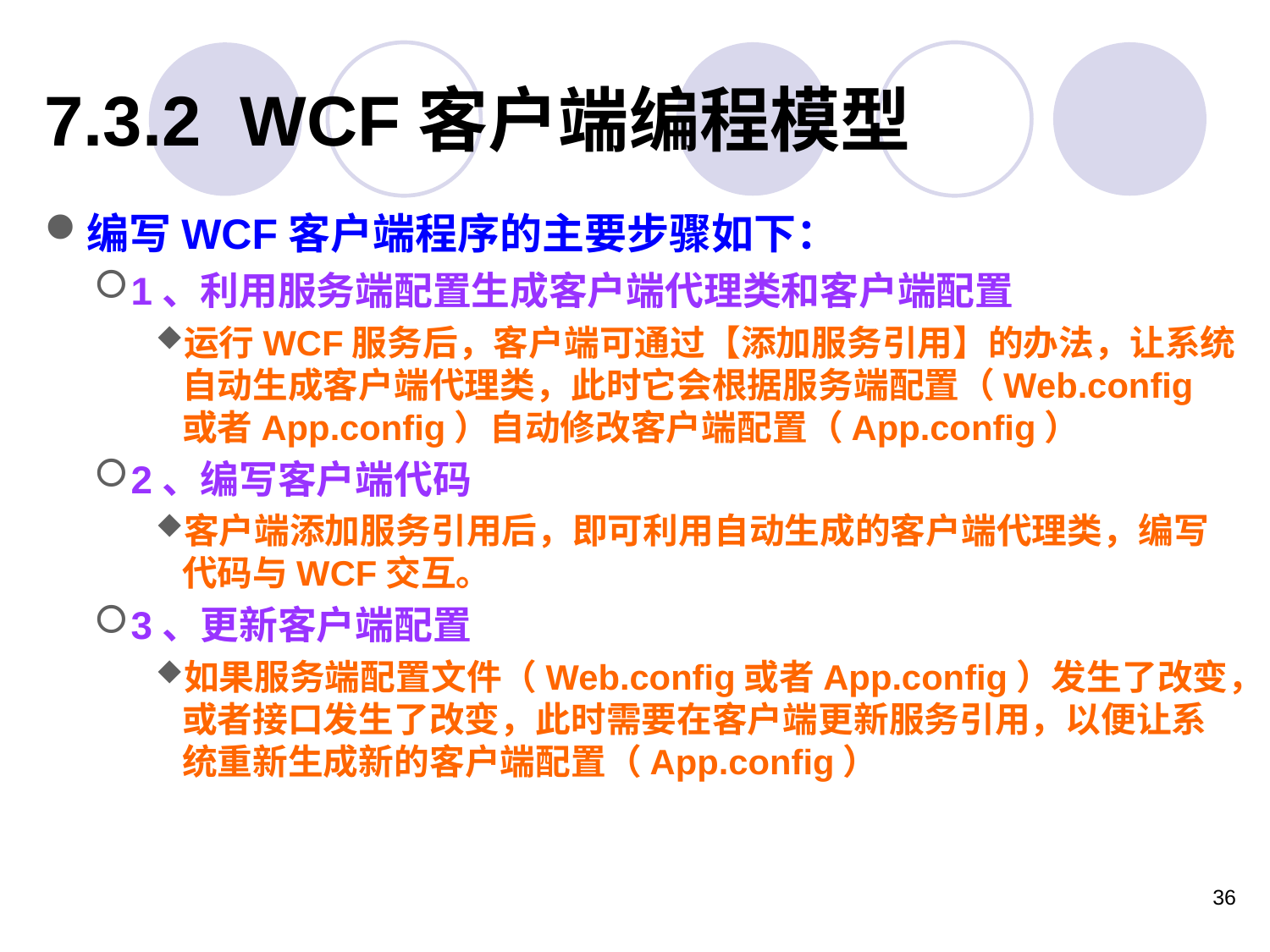

编写WCF客户端程序的主要步骤如下：
1、利用服务端配置生成客户端代理类和客户端配置
运行WCF服务后，客户端可通过【添加服务引用】的办法，让系统自动生成客户端代理类，此时它会根据服务端配置（Web.config或者App.config）自动修改客户端配置（App.config）
2、编写客户端代码
客户端添加服务引用后，即可利用自动生成的客户端代理类，编写代码与WCF交互。
3、更新客户端配置
如果服务端配置文件（Web.config或者App.config）发生了改变，或者接口发生了改变，此时需要在客户端更新服务引用，以便让系统重新生成新的客户端配置（App.config）

# 7.3.2  WCF客户端编程模型
36